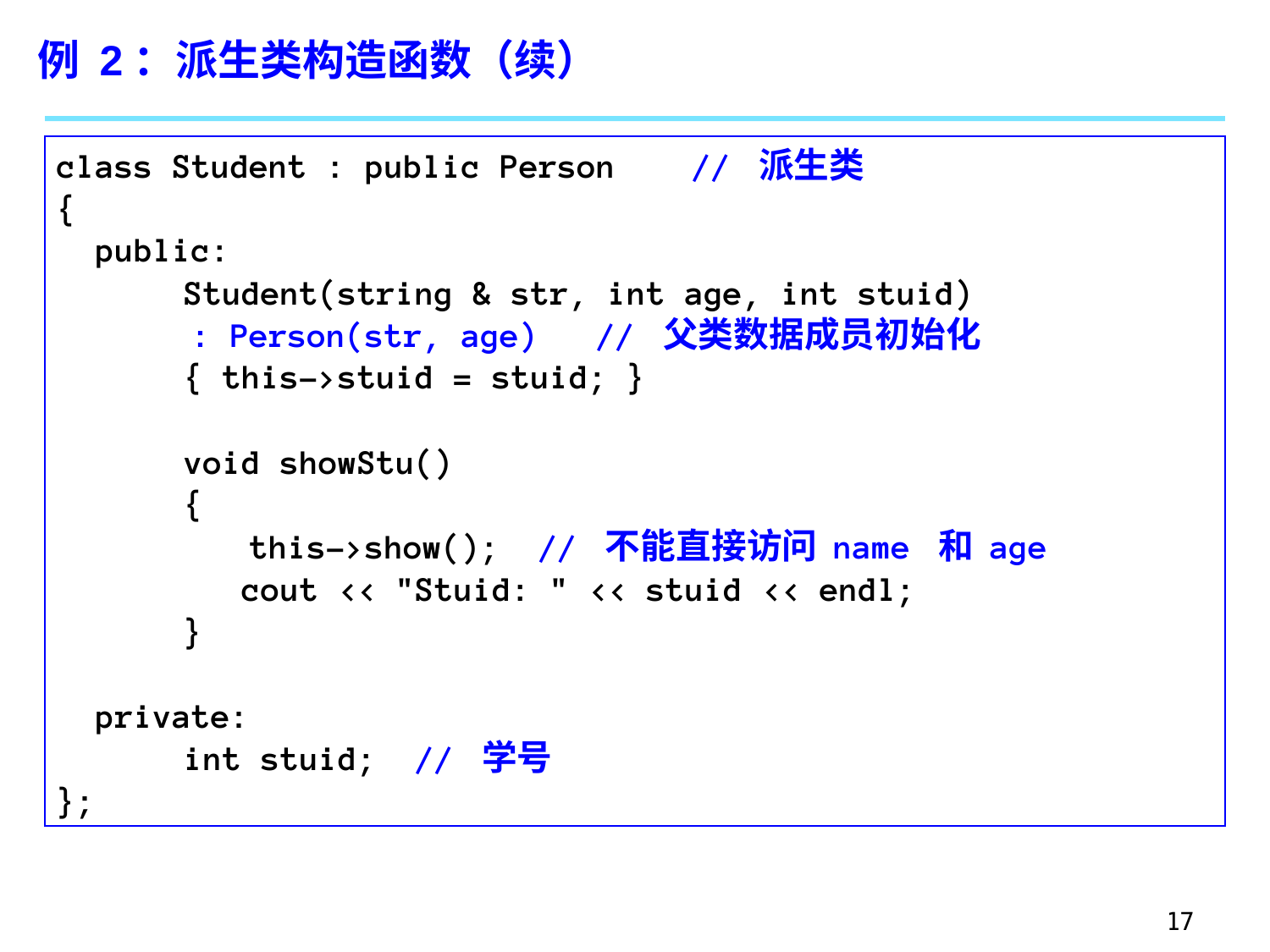

# 例 2：派生类构造函数（续）
class Student : public Person	// 派生类
{
  public:
	Student(string & str, int age, int stuid)
       : Person(str, age)   // 父类数据成员初始化
	{ this->stuid = stuid; }

	void showStu()
	{
          this->show();  // 不能直接访问 name 和 age
	   cout << "Stuid: " << stuid << endl;
	}

  private:
  	int stuid;  // 学号
};
17